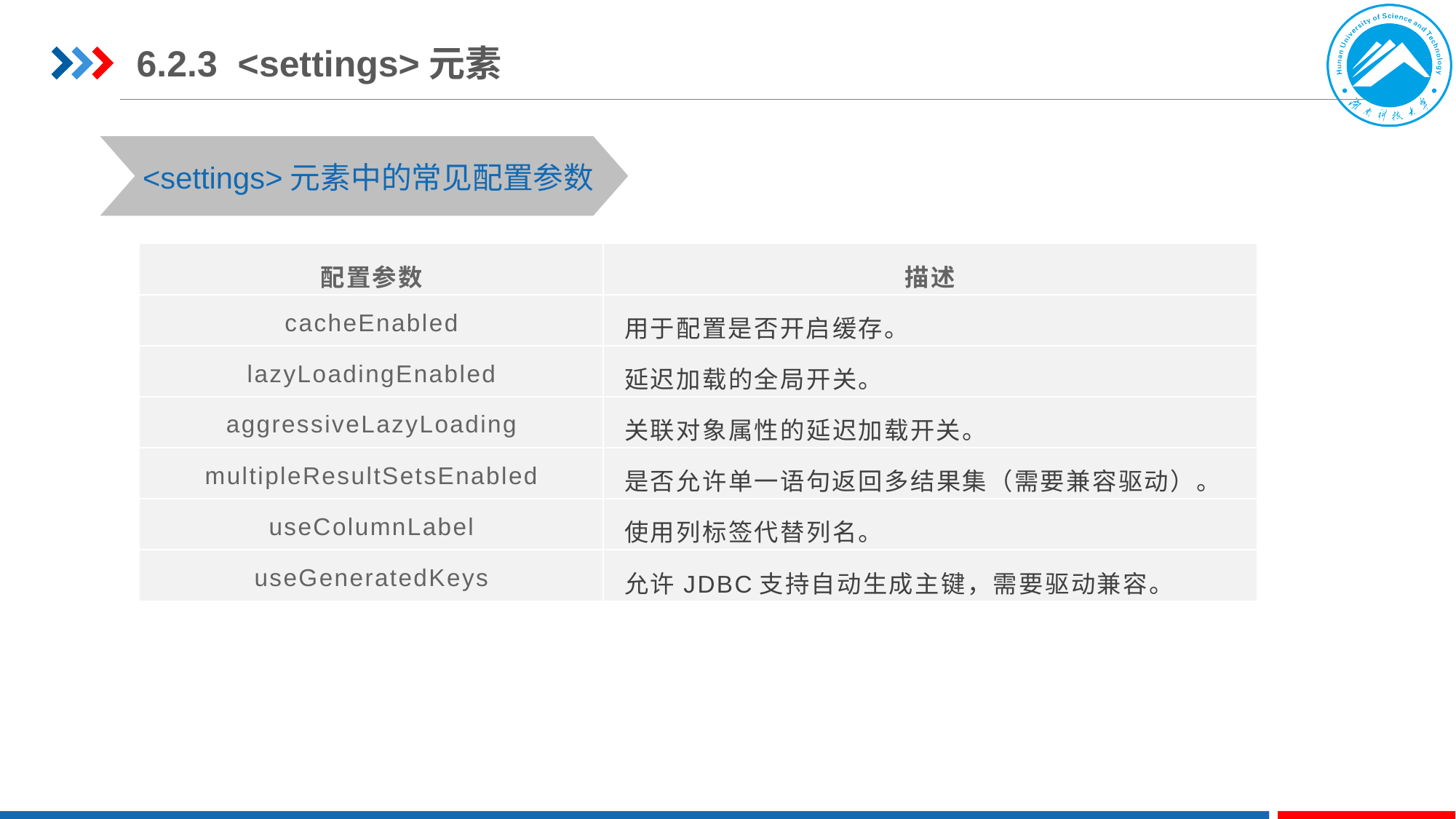

6.2.3  <settings>元素

<settings>元素中的常见配置参数
| 配置参数 | 描述 |
| --- | --- |
| cacheEnabled | 用于配置是否开启缓存。 |
| lazyLoadingEnabled | 延迟加载的全局开关。 |
| aggressiveLazyLoading | 关联对象属性的延迟加载开关。 |
| multipleResultSetsEnabled | 是否允许单一语句返回多结果集（需要兼容驱动）。 |
| useColumnLabel | 使用列标签代替列名。 |
| useGeneratedKeys | 允许JDBC支持自动生成主键，需要驱动兼容。 |